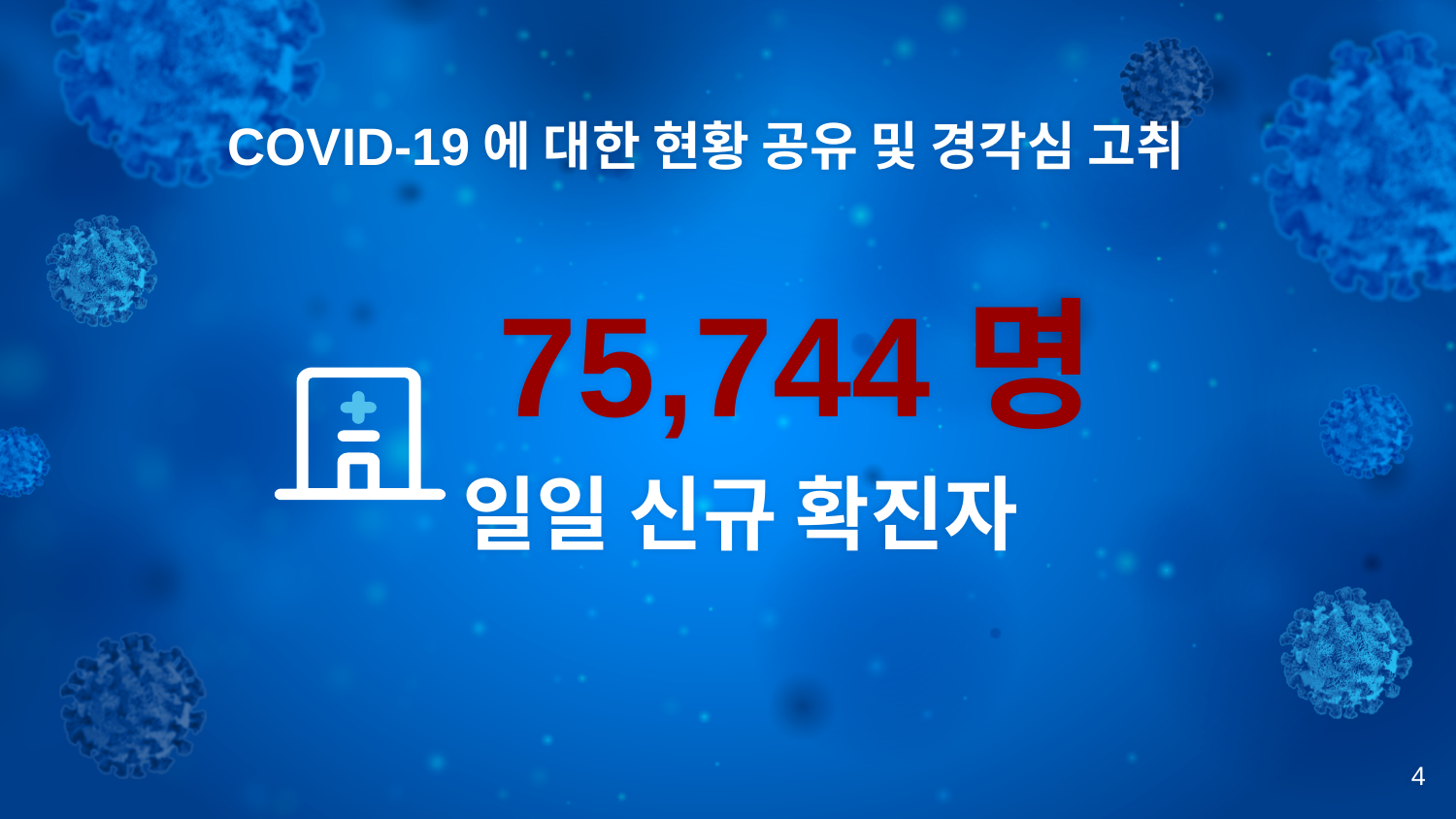

COVID-19에 대한 현황 공유 및 경각심 고취
75,744명

일일 신규 확진자
4